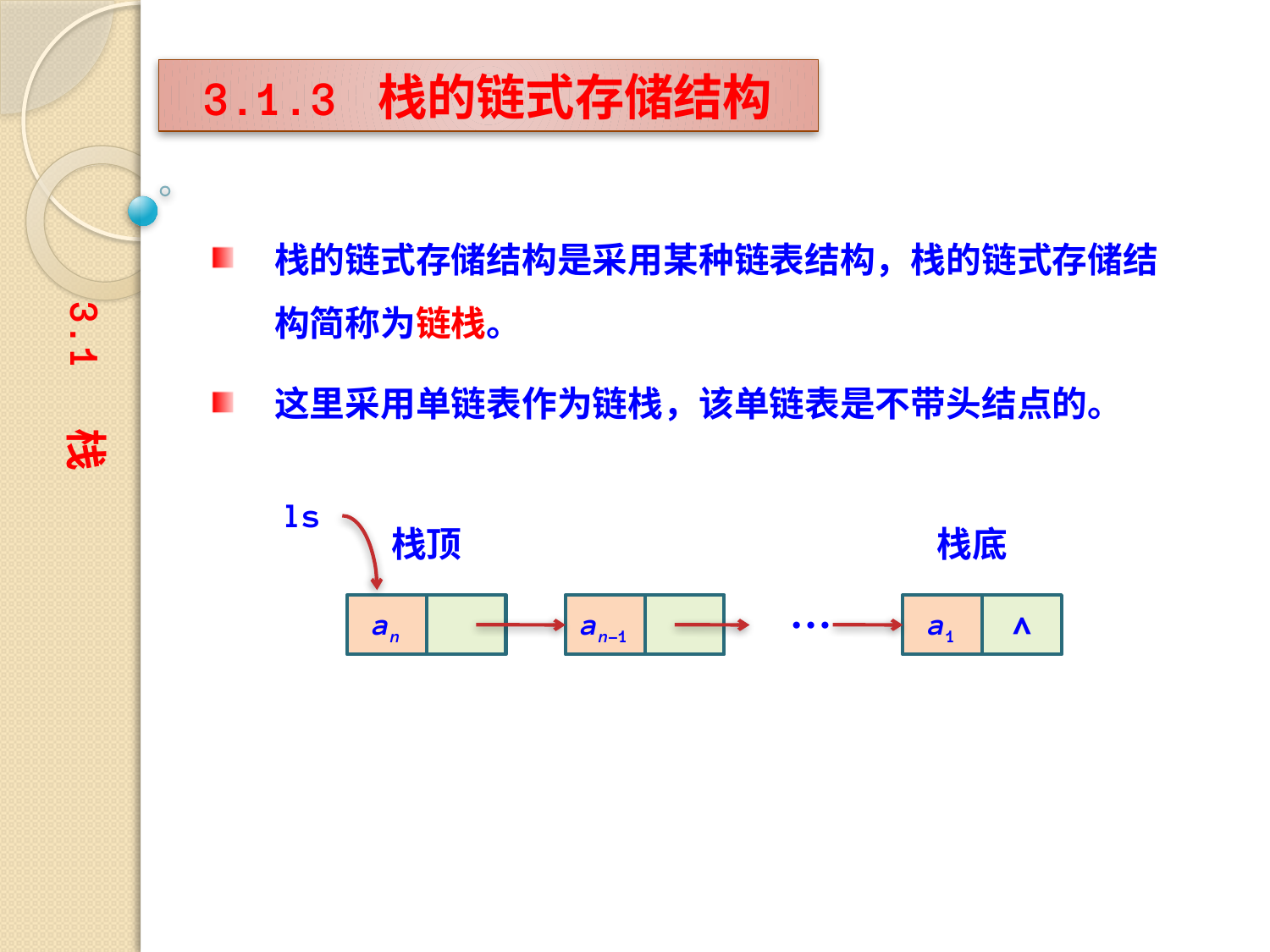

3.1.3 栈的链式存储结构
栈的链式存储结构是采用某种链表结构，栈的链式存储结构简称为链栈。
这里采用单链表作为链栈，该单链表是不带头结点的。
3.1  栈

ls

栈顶
栈底
…
an

an-1

a1
∧